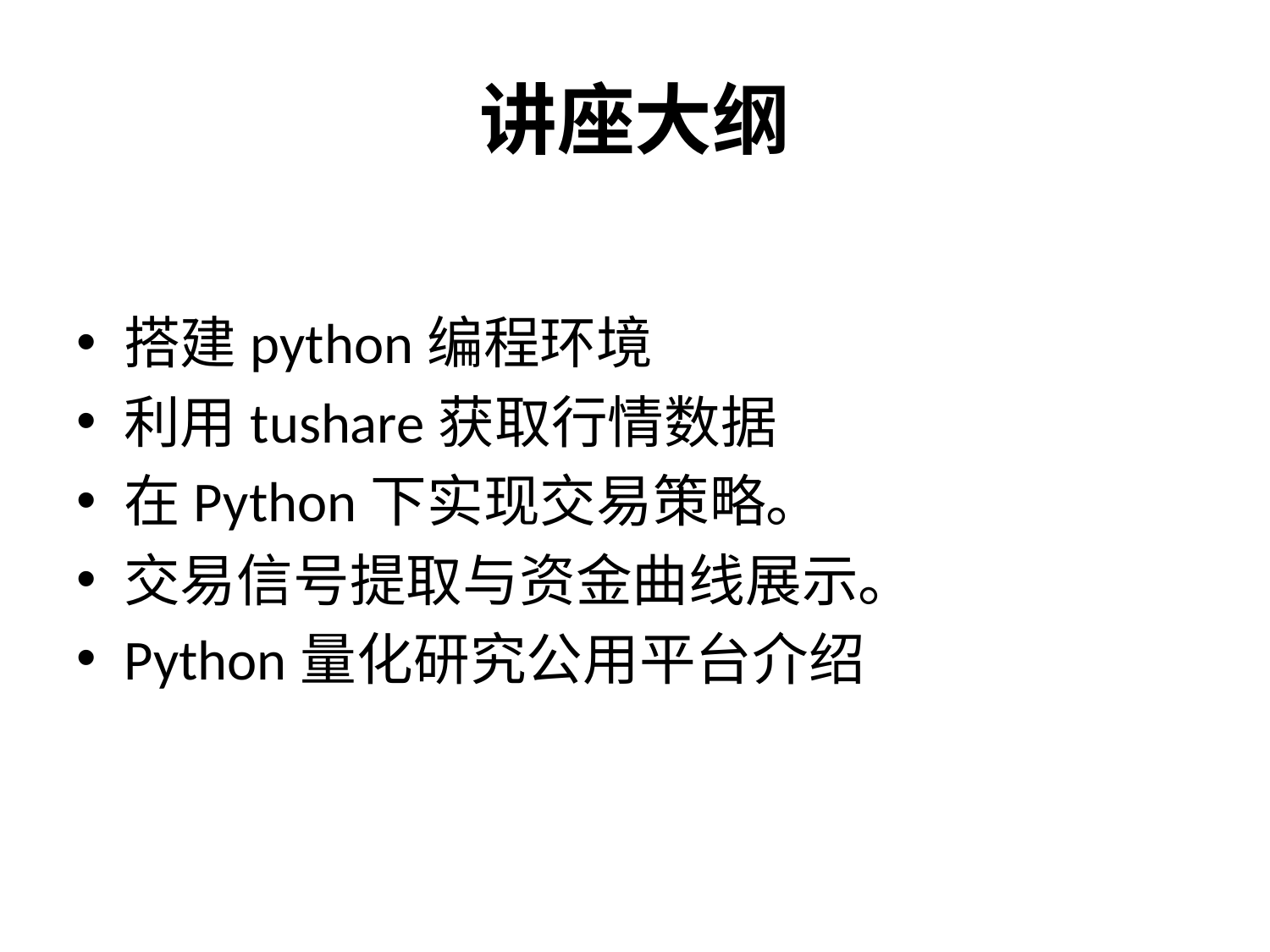

# 讲座大纲

搭建python编程环境
利用tushare获取行情数据
在Python下实现交易策略。
交易信号提取与资金曲线展示。
Python量化研究公用平台介绍